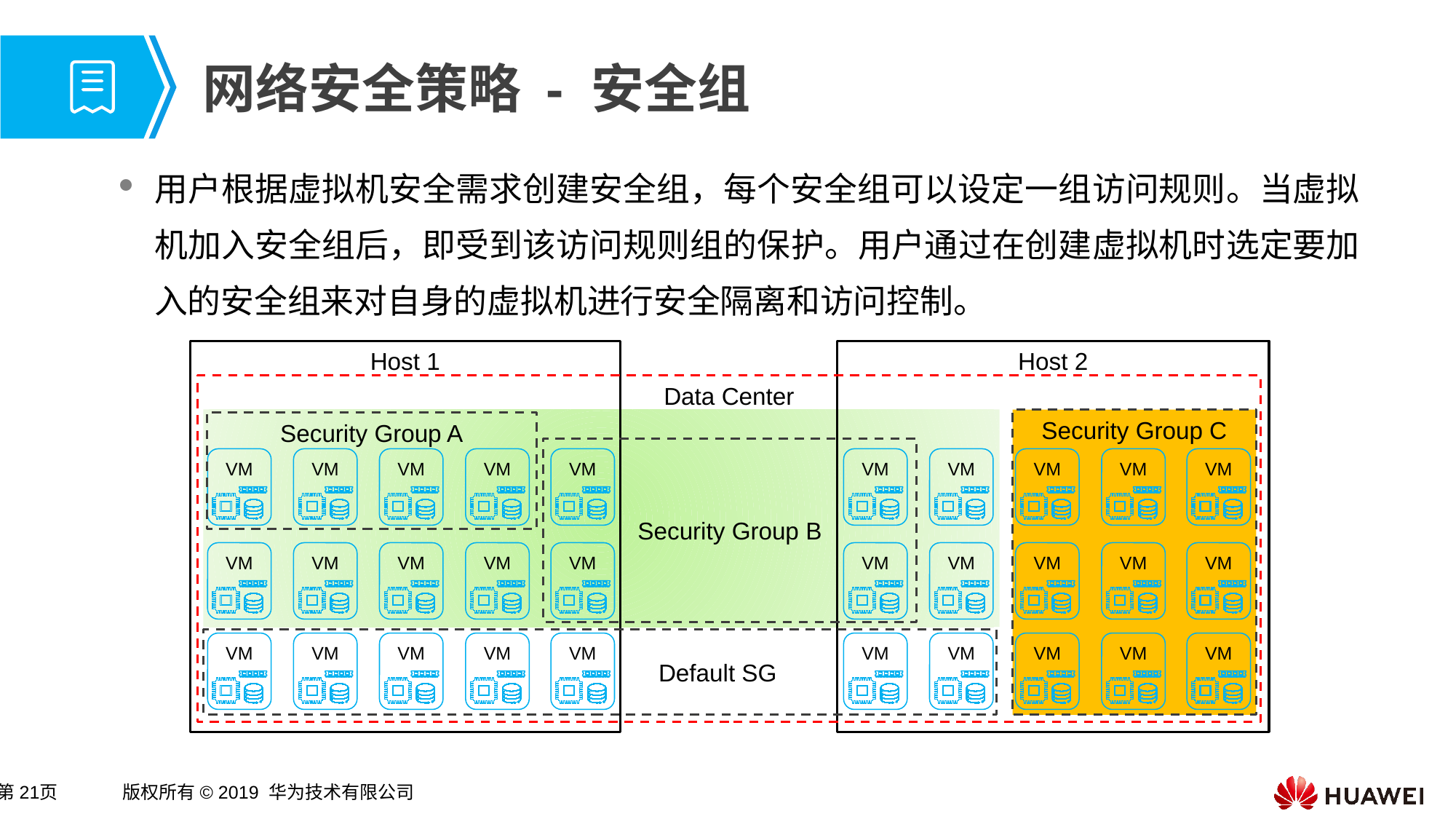

# 网络安全策略 - 安全组
用户根据虚拟机安全需求创建安全组，每个安全组可以设定一组访问规则。当虚拟机加入安全组后，即受到该访问规则组的保护。用户通过在创建虚拟机时选定要加入的安全组来对自身的虚拟机进行安全隔离和访问控制。
Host 1
Host 2
Data Center

Security Group C
Security Group A
Security Group B
VM

VM

VM

VM

VM

VM

VM

VM

VM

VM

VM

VM

VM

VM

VM

VM

VM

VM

VM

VM

                                   Default SG
VM

VM

VM

VM

VM

VM

VM

VM

VM

VM